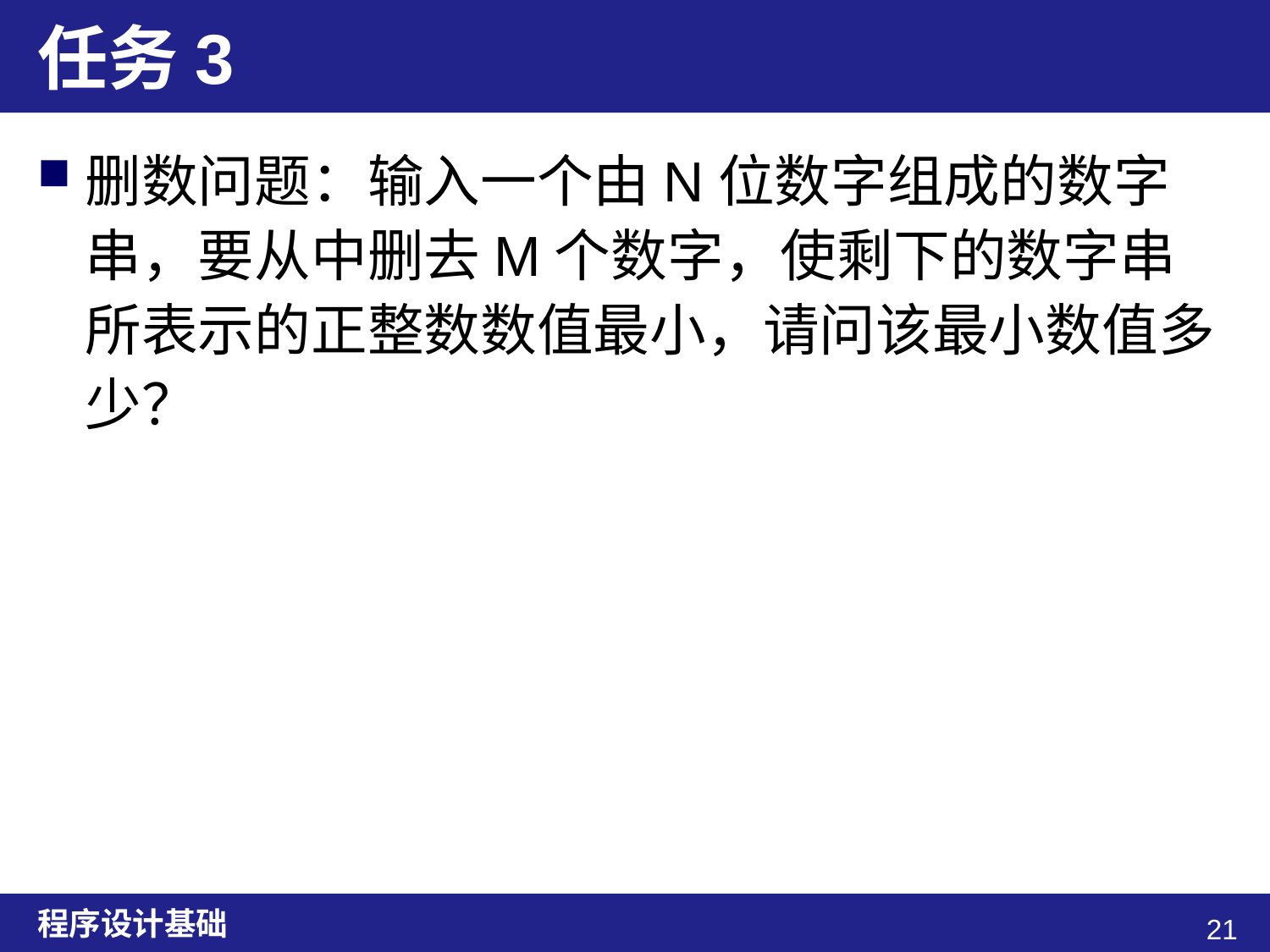

# 任务3
删数问题：输入一个由N位数字组成的数字串，要从中删去M个数字，使剩下的数字串所表示的正整数数值最小，请问该最小数值多少？